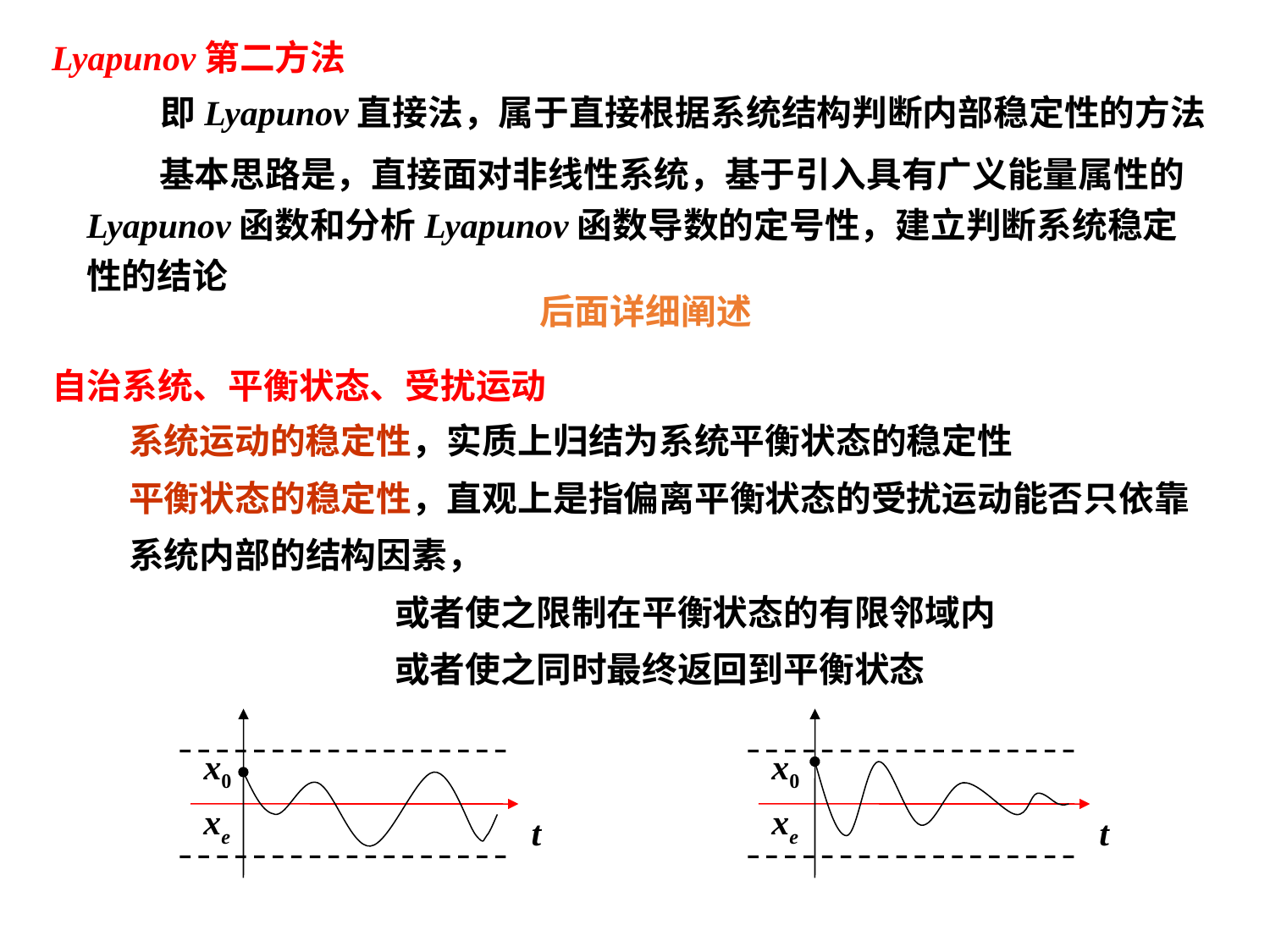

Lyapunov第二方法
即Lyapunov直接法，属于直接根据系统结构判断内部稳定性的方法
        基本思路是，直接面对非线性系统，基于引入具有广义能量属性的Lyapunov函数和分析Lyapunov函数导数的定号性，建立判断系统稳定性的结论
后面详细阐述
自治系统、平衡状态、受扰运动
系统运动的稳定性，实质上归结为系统平衡状态的稳定性
平衡状态的稳定性，直观上是指偏离平衡状态的受扰运动能否只依靠系统内部的结构因素，
                                或者使之限制在平衡状态的有限邻域内
                                或者使之同时最终返回到平衡状态

x0
x0

xe
xe

t

t